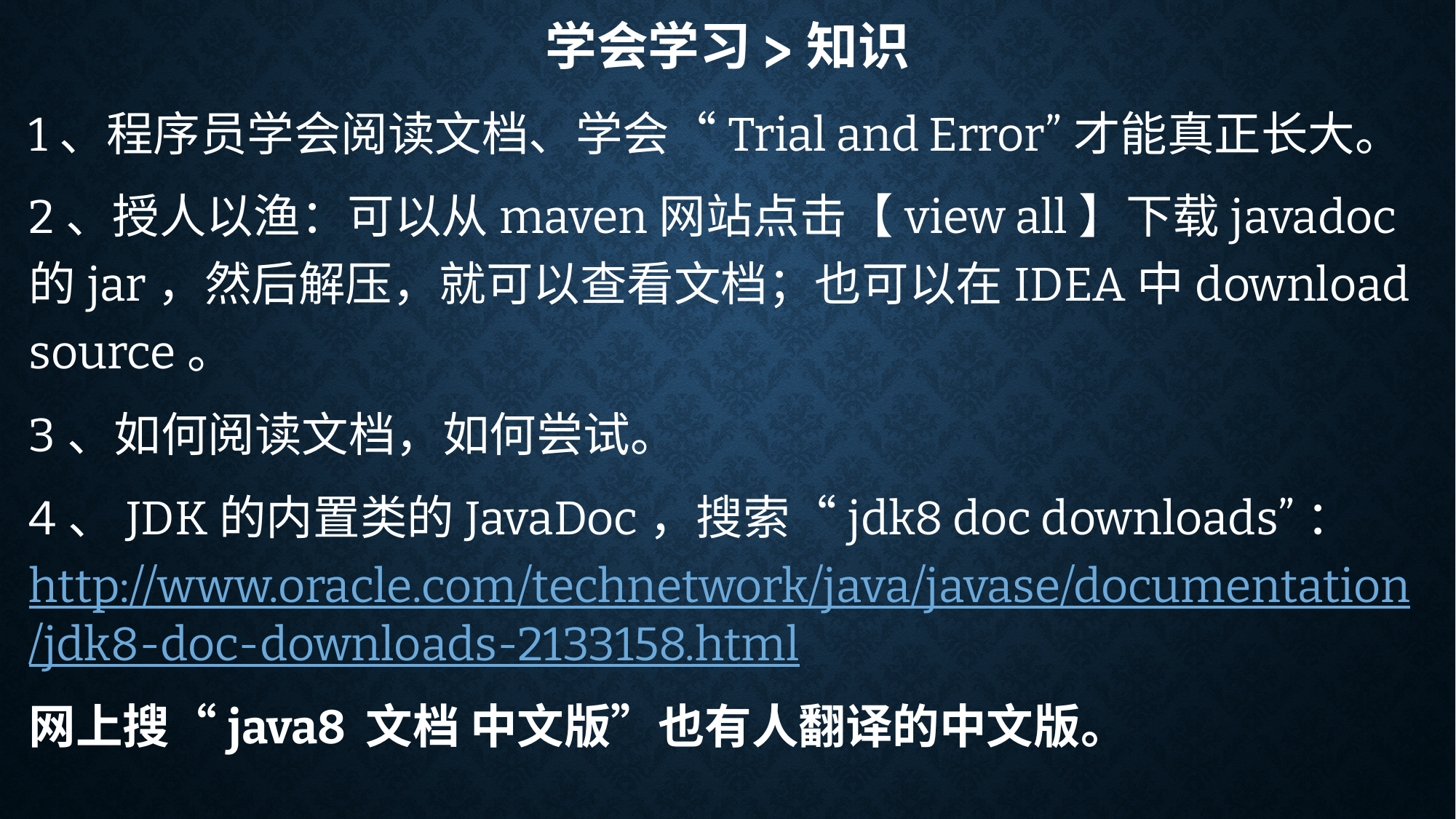

# 学会学习>知识
1、程序员学会阅读文档、学会“Trial and Error”才能真正长大。
2、授人以渔：可以从maven网站点击【view all】下载javadoc的jar，然后解压，就可以查看文档；也可以在IDEA中download source。
3、如何阅读文档，如何尝试。
4、JDK的内置类的JavaDoc，搜索“jdk8 doc downloads”：http://www.oracle.com/technetwork/java/javase/documentation/jdk8-doc-downloads-2133158.html
网上搜“java8 文档 中文版”也有人翻译的中文版。